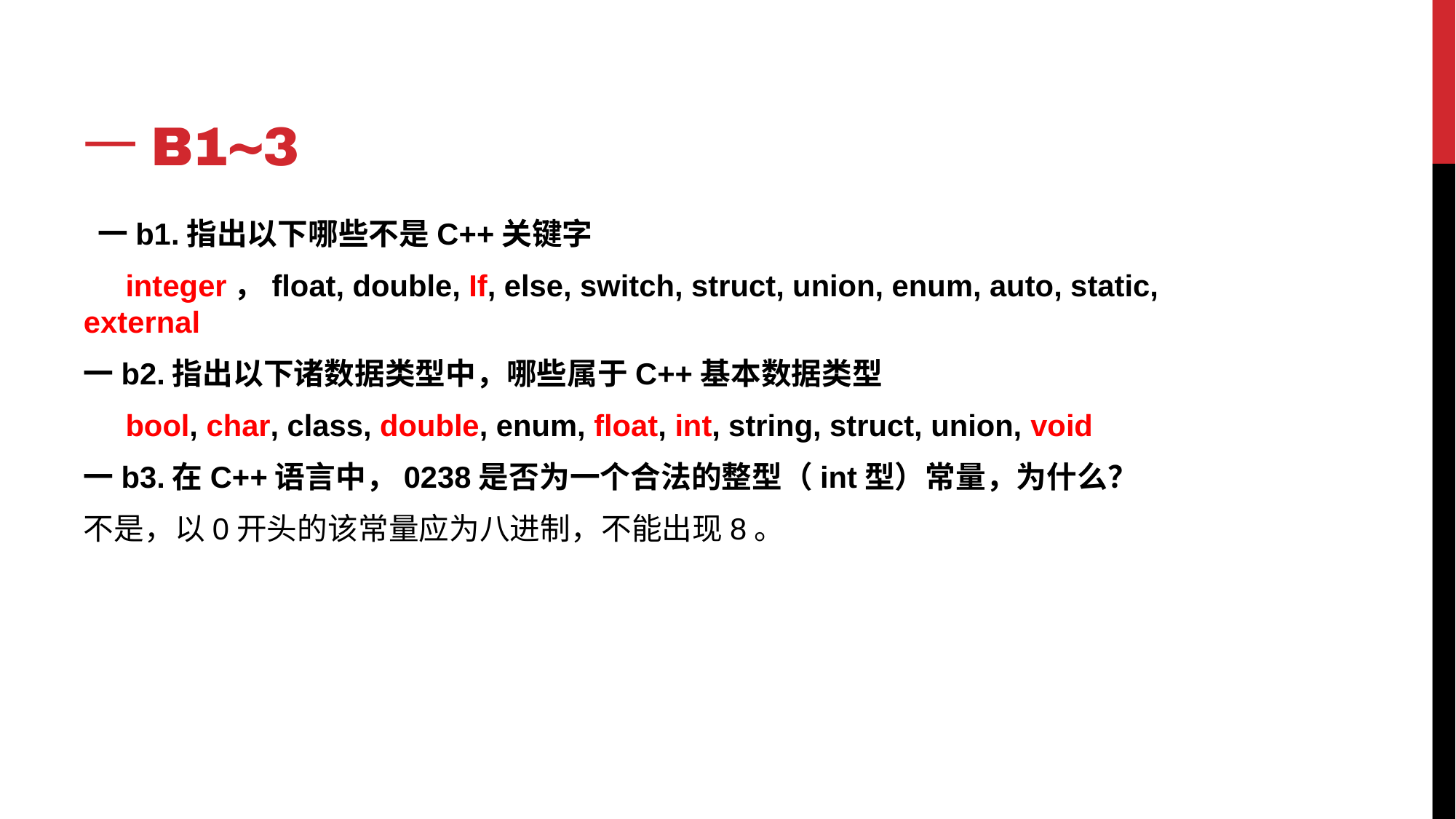

# 一b1~3
 一b1.指出以下哪些不是C++关键字
     integer，float, double, If, else, switch, struct, union, enum, auto, static, external
一b2.指出以下诸数据类型中，哪些属于C++基本数据类型
     bool, char, class, double, enum, float, int, string, struct, union, void
一b3.在C++语言中，0238是否为一个合法的整型（int型）常量，为什么？
不是，以0开头的该常量应为八进制，不能出现8。